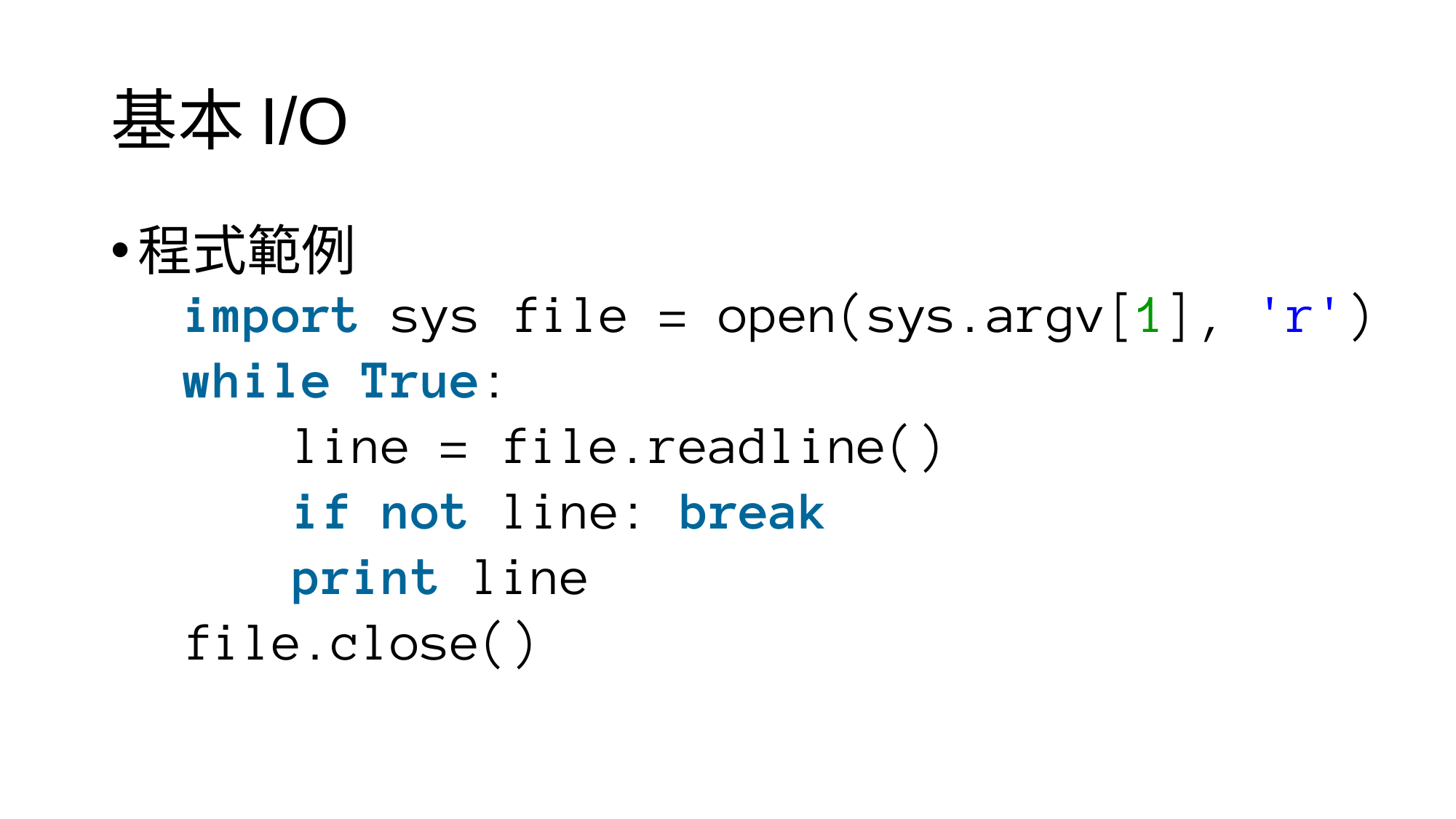

# 基本I/O
程式範例
import sys file = open(sys.argv[1], 'r')
while True:
	line = file.readline()
	if not line: break
	print line
file.close()